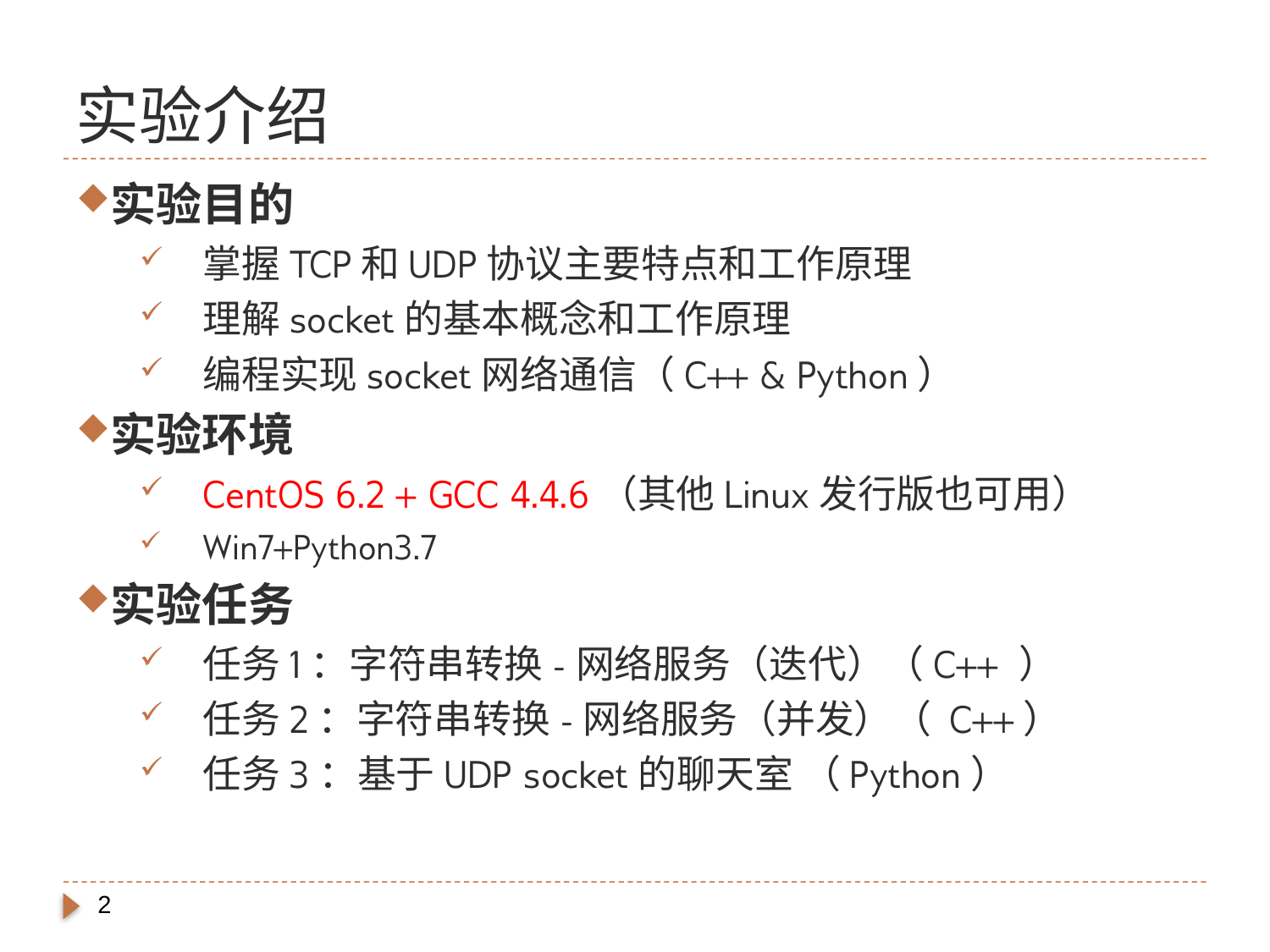

# 实验介绍
实验目的
掌握TCP和UDP协议主要特点和工作原理
理解socket的基本概念和工作原理
编程实现socket网络通信（C++ & Python）
实验环境
CentOS 6.2 + GCC 4.4.6（其他Linux发行版也可用）
Win7+Python3.7
实验任务
任务1：字符串转换-网络服务（迭代）（C++ ）
任务2：字符串转换-网络服务（并发）（ C++）
任务3：基于UDP socket的聊天室 （Python）
2